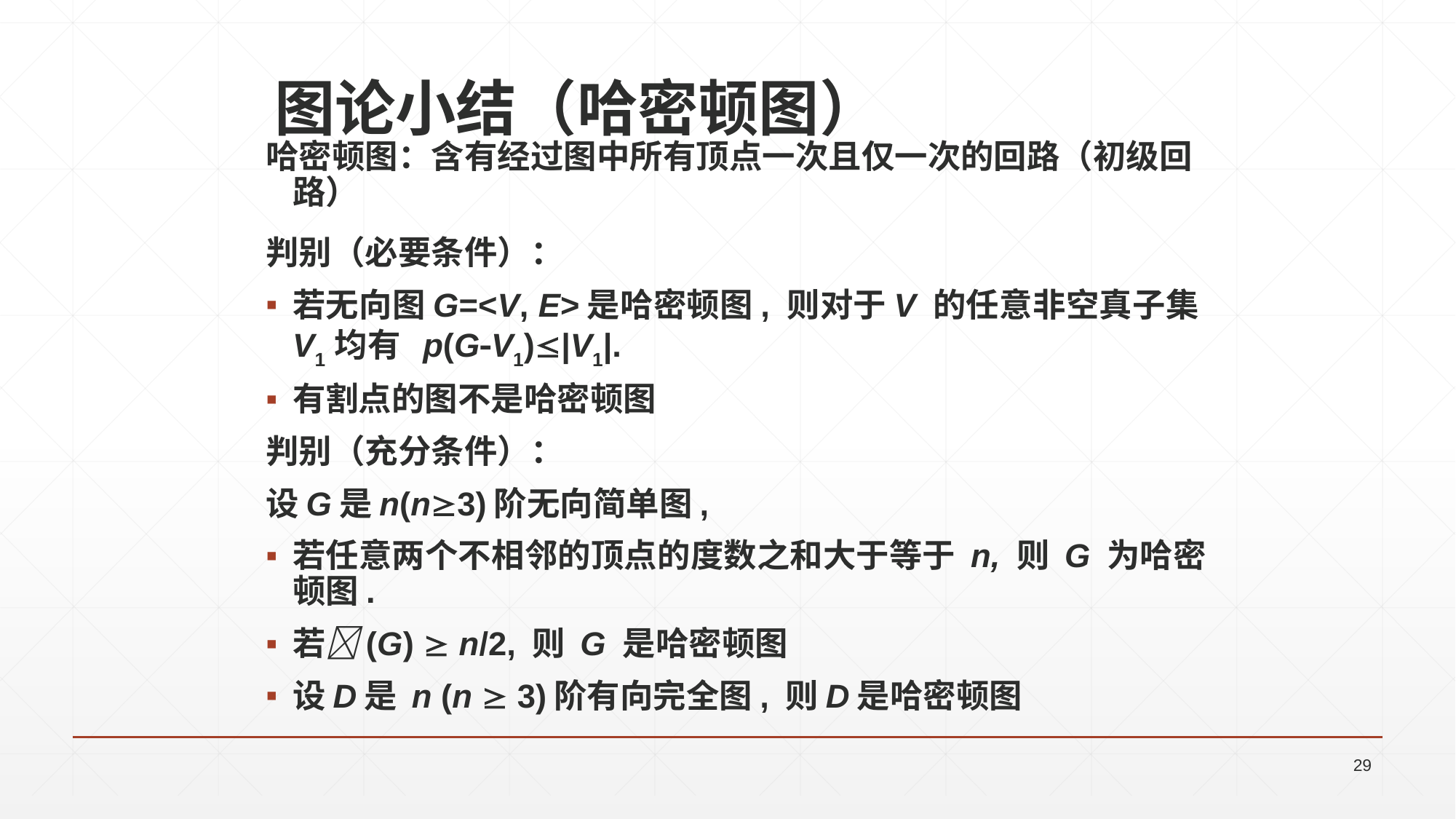

# 图论小结（哈密顿图）
哈密顿图：含有经过图中所有顶点一次且仅一次的回路（初级回路）
判别（必要条件）：
若无向图G=<V, E>是哈密顿图, 则对于V 的任意非空真子集V1 均有  p(G−V1)≤|V1|.
有割点的图不是哈密顿图
判别（充分条件）：
设G是n(n≥3)阶无向简单图,
若任意两个不相邻的顶点的度数之和大于等于 n, 则 G 为哈密顿图.
若δ(G) ≥ n/2, 则 G 是哈密顿图
设D是 n (n ≥ 3)阶有向完全图, 则D是哈密顿图

29